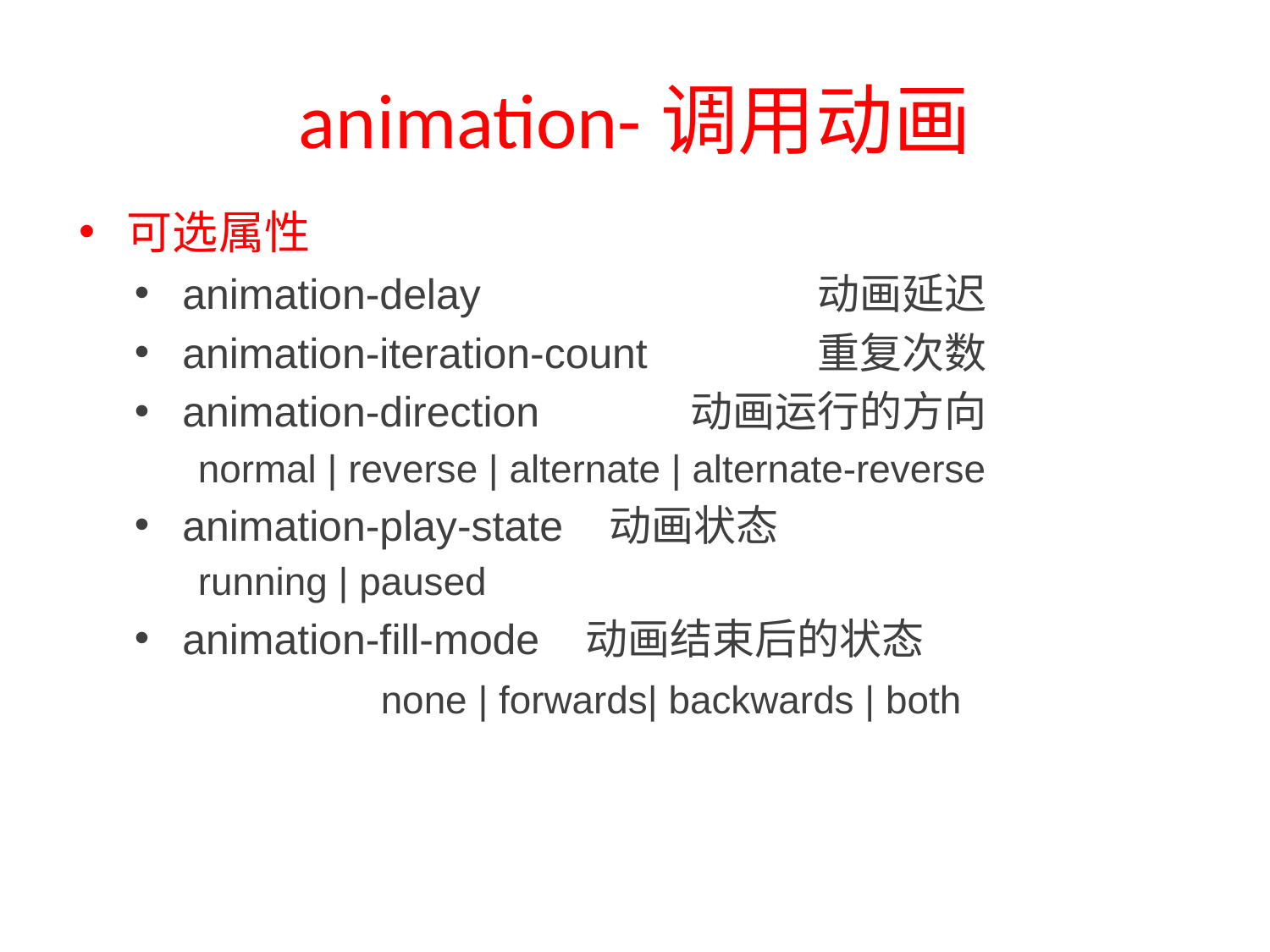

# animation-调用动画
可选属性
animation-delay			动画延迟
animation-iteration-count		重复次数
animation-direction		动画运行的方向
normal | reverse | alternate | alternate-reverse
animation-play-state   动画状态
running | paused
animation-fill-mode   动画结束后的状态
			none | forwards| backwards | both